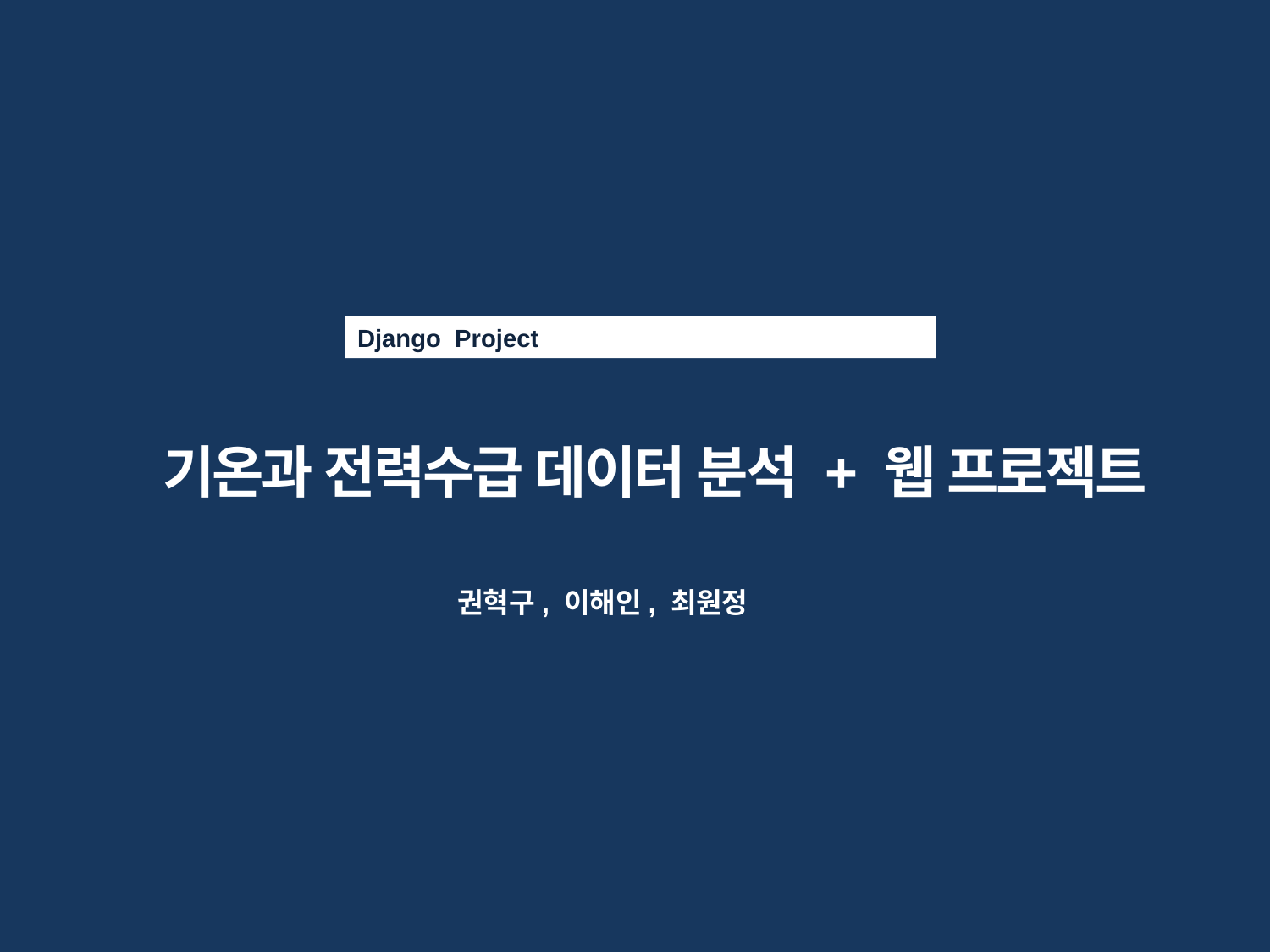

Django  Project
기온과 전력수급 데이터 분석 + 웹 프로젝트
권혁구, 이해인, 최원정